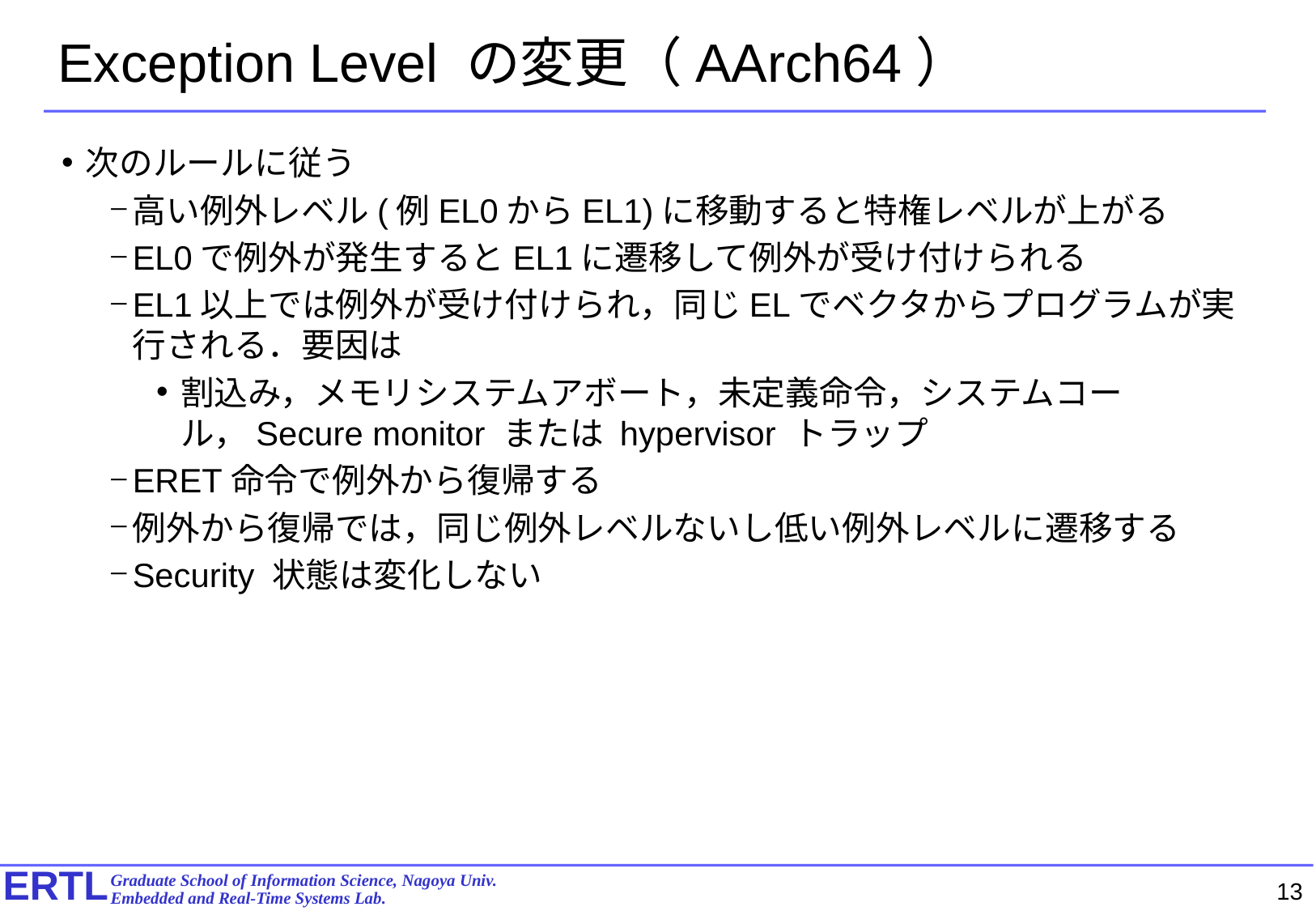

# Exception Level の変更（AArch64）
次のルールに従う
高い例外レベル(例EL0からEL1)に移動すると特権レベルが上がる
EL0で例外が発生するとEL1に遷移して例外が受け付けられる
EL1以上では例外が受け付けられ，同じELでベクタからプログラムが実行される．要因は
割込み，メモリシステムアボート，未定義命令，システムコール，Secure monitor または hypervisor トラップ
ERET命令で例外から復帰する
例外から復帰では，同じ例外レベルないし低い例外レベルに遷移する
Security 状態は変化しない
13